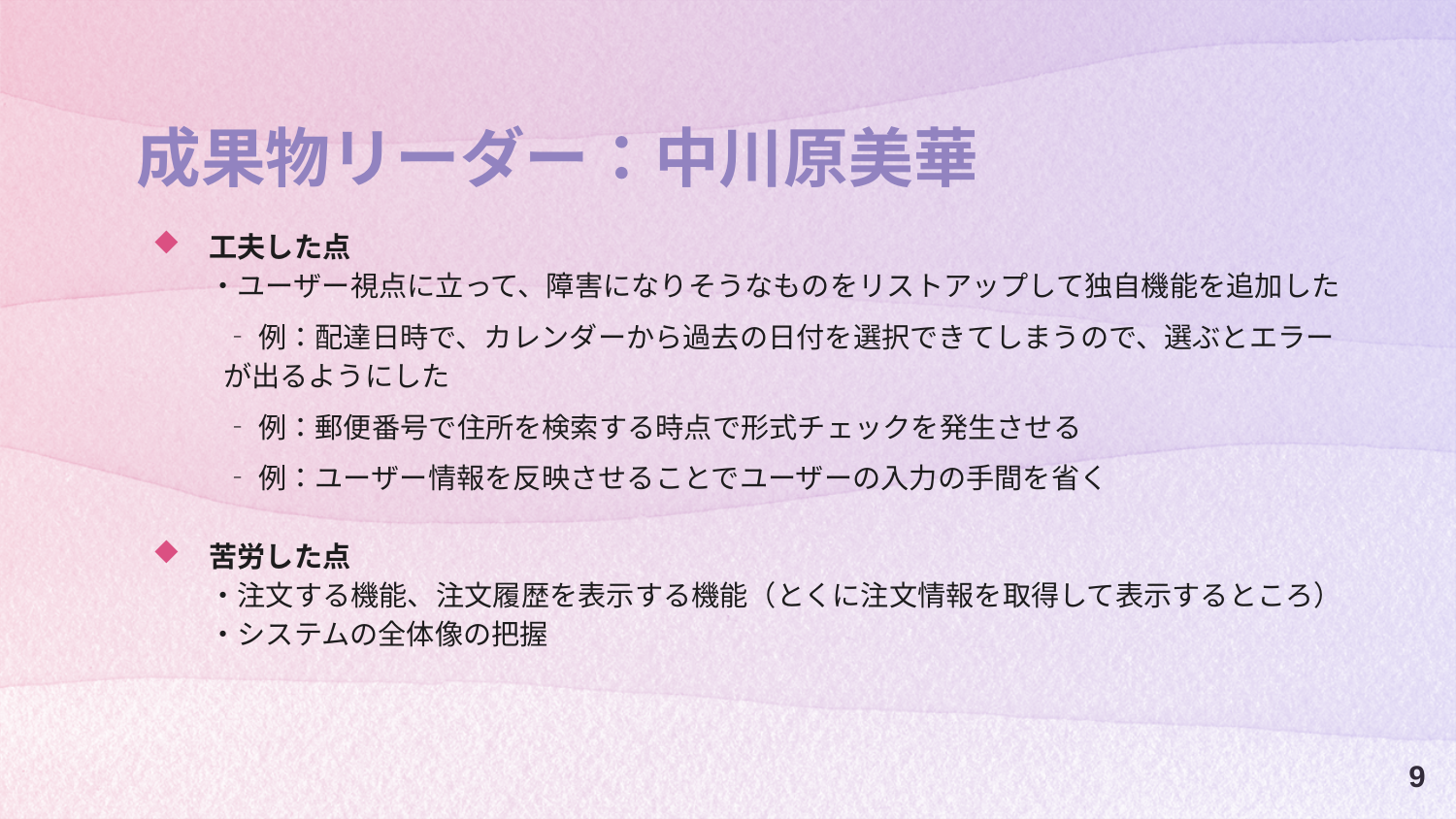

# 成果物リーダー：中川原美華
工夫した点
・ユーザー視点に立って、障害になりそうなものをリストアップして独自機能を追加した
‐例：配達日時で、カレンダーから過去の日付を選択できてしまうので、選ぶとエラーが出るようにした
‐例：郵便番号で住所を検索する時点で形式チェックを発生させる
‐例：ユーザー情報を反映させることでユーザーの入力の手間を省く

苦労した点
・注文する機能、注文履歴を表示する機能（とくに注文情報を取得して表示するところ）
・システムの全体像の把握

9